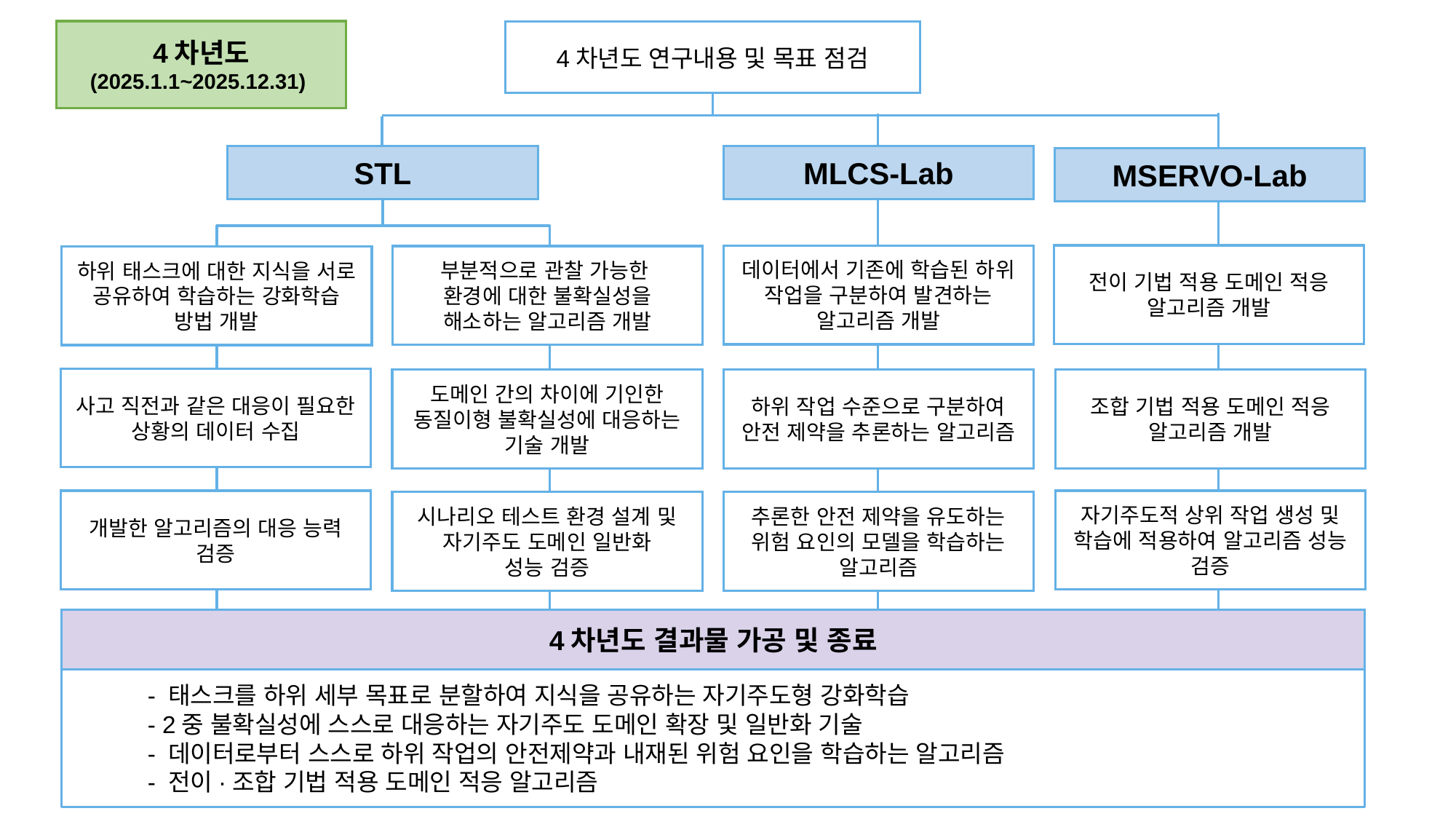

4차년도
(2025.1.1~2025.12.31)
4차년도 연구내용 및 목표 점검
STL
MLCS-Lab
MSERVO-Lab
전이 기법 적용 도메인 적응 알고리즘 개발
데이터에서 기존에 학습된 하위 작업을 구분하여 발견하는 알고리즘 개발
부분적으로 관찰 가능한
환경에 대한 불확실성을 해소하는 알고리즘 개발
하위 태스크에 대한 지식을 서로 공유하여 학습하는 강화학습 방법 개발
사고 직전과 같은 대응이 필요한 상황의 데이터 수집
도메인 간의 차이에 기인한 동질이형 불확실성에 대응하는 기술 개발
하위 작업 수준으로 구분하여 안전 제약을 추론하는 알고리즘
조합 기법 적용 도메인 적응 알고리즘 개발
개발한 알고리즘의 대응 능력 검증
자기주도적 상위 작업 생성 및 학습에 적용하여 알고리즘 성능 검증
시나리오 테스트 환경 설계 및
자기주도 도메인 일반화
성능 검증
추론한 안전 제약을 유도하는 위험 요인의 모델을 학습하는 알고리즘
4차년도 결과물 가공 및 종료
- 태스크를 하위 세부 목표로 분할하여 지식을 공유하는 자기주도형 강화학습
- 2중 불확실성에 스스로 대응하는 자기주도 도메인 확장 및 일반화 기술
- 데이터로부터 스스로 하위 작업의 안전제약과 내재된 위험 요인을 학습하는 알고리즘
- 전이·조합 기법 적용 도메인 적응 알고리즘